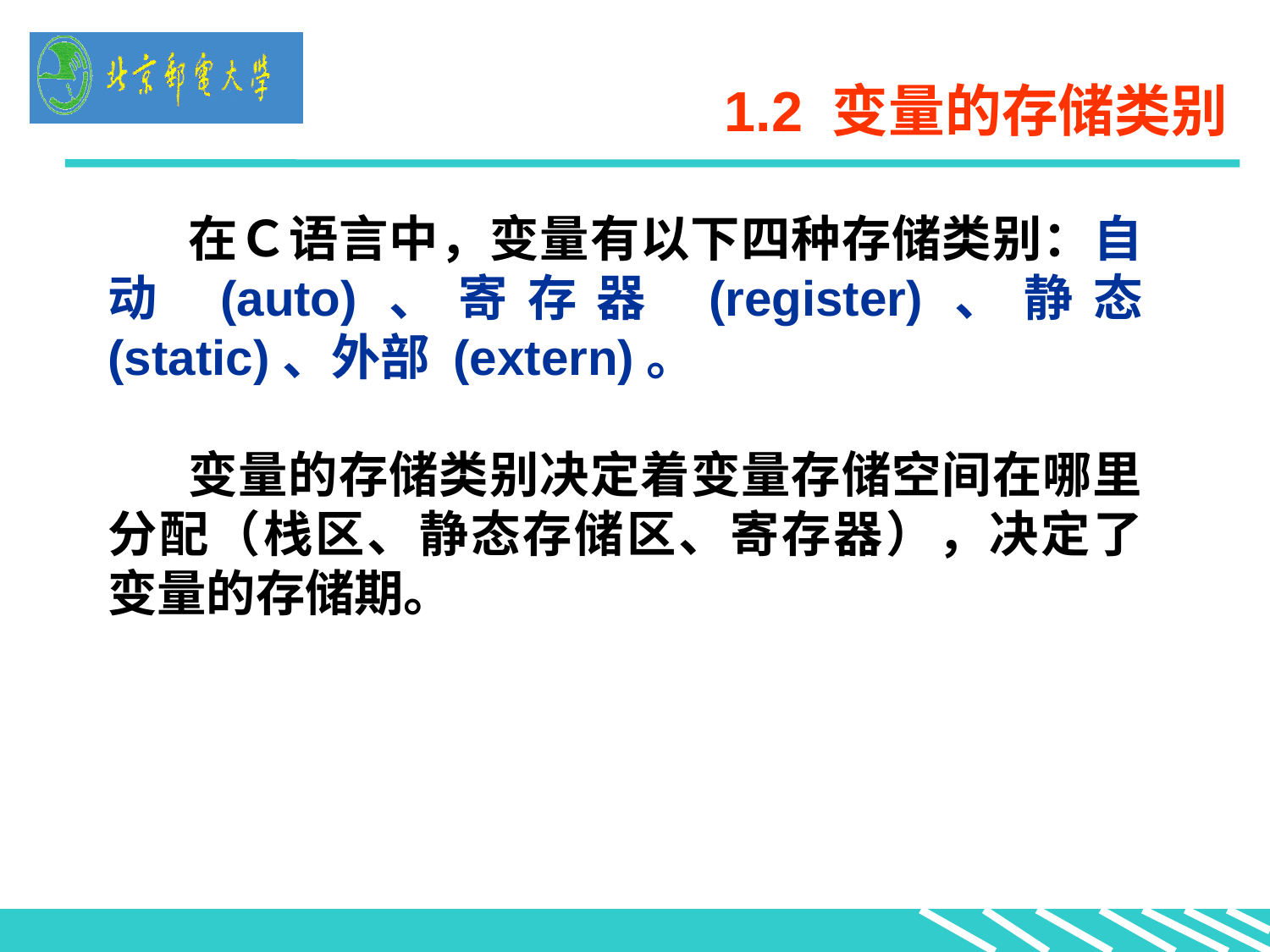

1.2 变量的存储类别
在Ｃ语言中，变量有以下四种存储类别：自动 (auto)、寄存器 (register)、静态 (static)、外部 (extern)。

变量的存储类别决定着变量存储空间在哪里分配（栈区、静态存储区、寄存器），决定了变量的存储期。